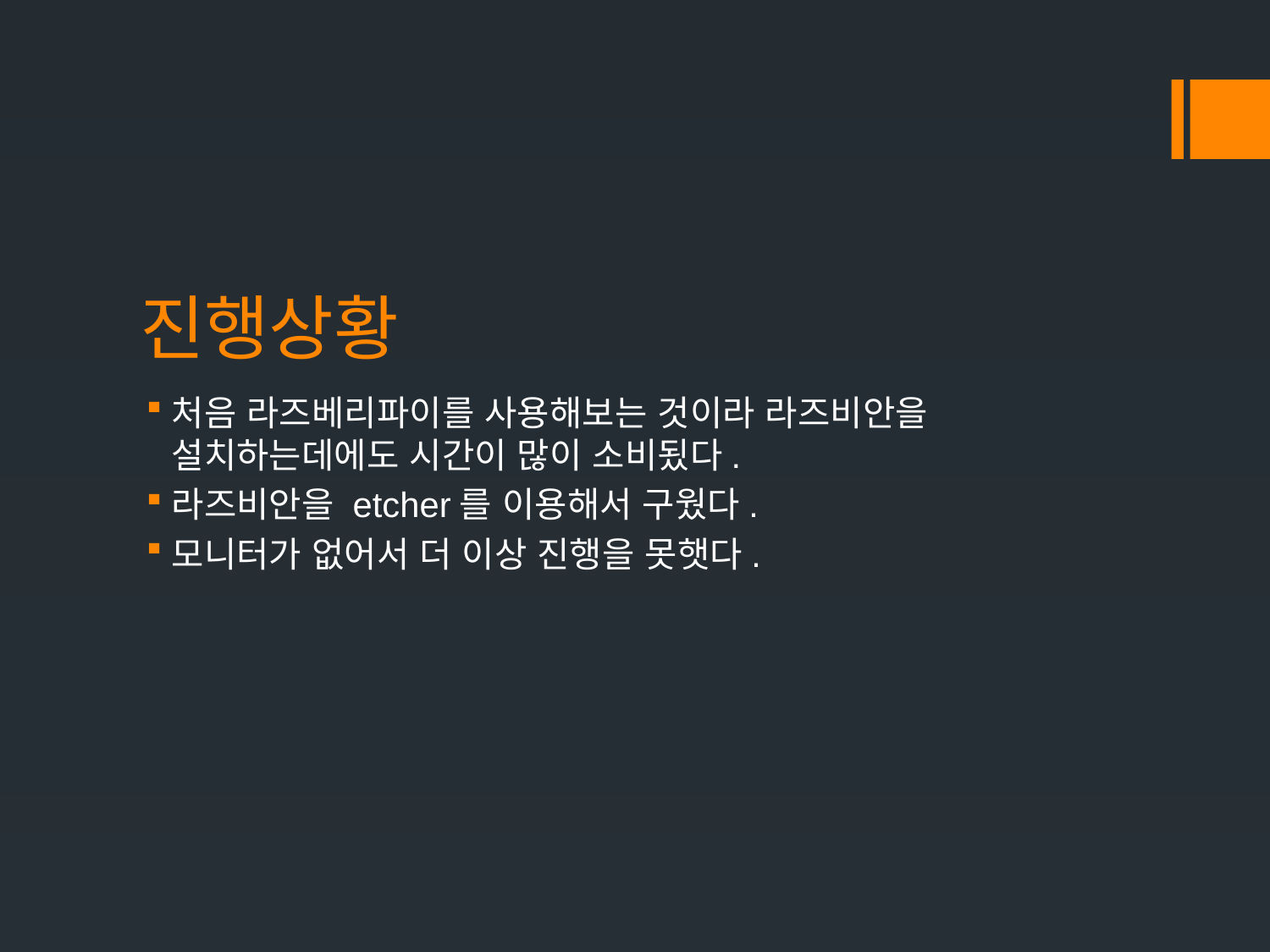

# 진행상황
처음 라즈베리파이를 사용해보는 것이라 라즈비안을 설치하는데에도 시간이 많이 소비됬다.
라즈비안을 etcher를 이용해서 구웠다.
모니터가 없어서 더 이상 진행을 못햇다.